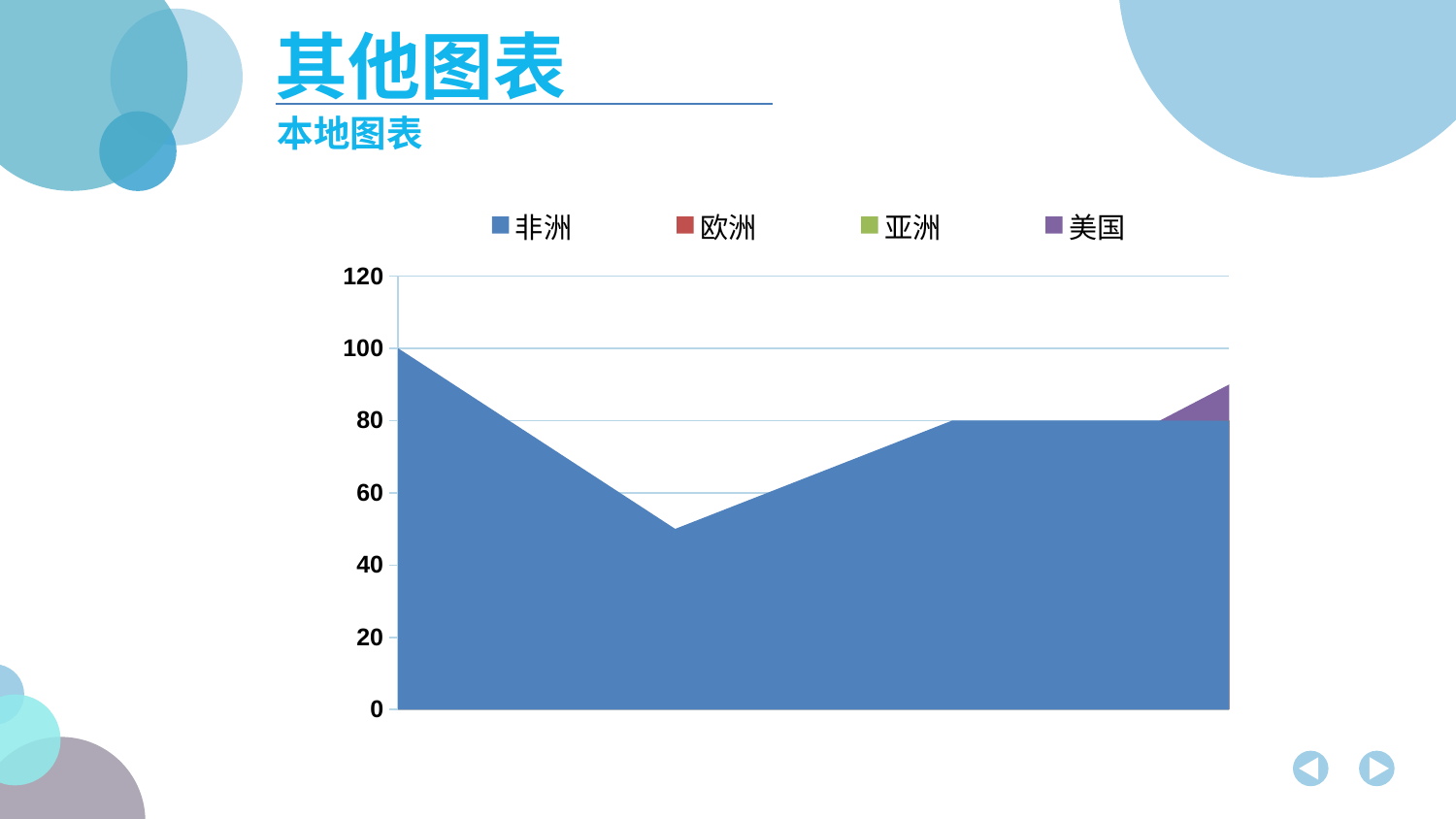

其他图表
本地图表

### Chart

| Category | 非洲 | 欧洲 | 亚洲 | 美国 |
|---|---|---|---|---|
| 1 | 100.0 | 70.0 | 58.0 | 20.0 |
| 2 | 50.0 | 48.0 | 45.0 | 30.0 |
| 3 | 80.0 | 79.0 | 75.0 | 50.0 |
| 4 | 80.0 | 80.0 | 80.0 | 90.0 |